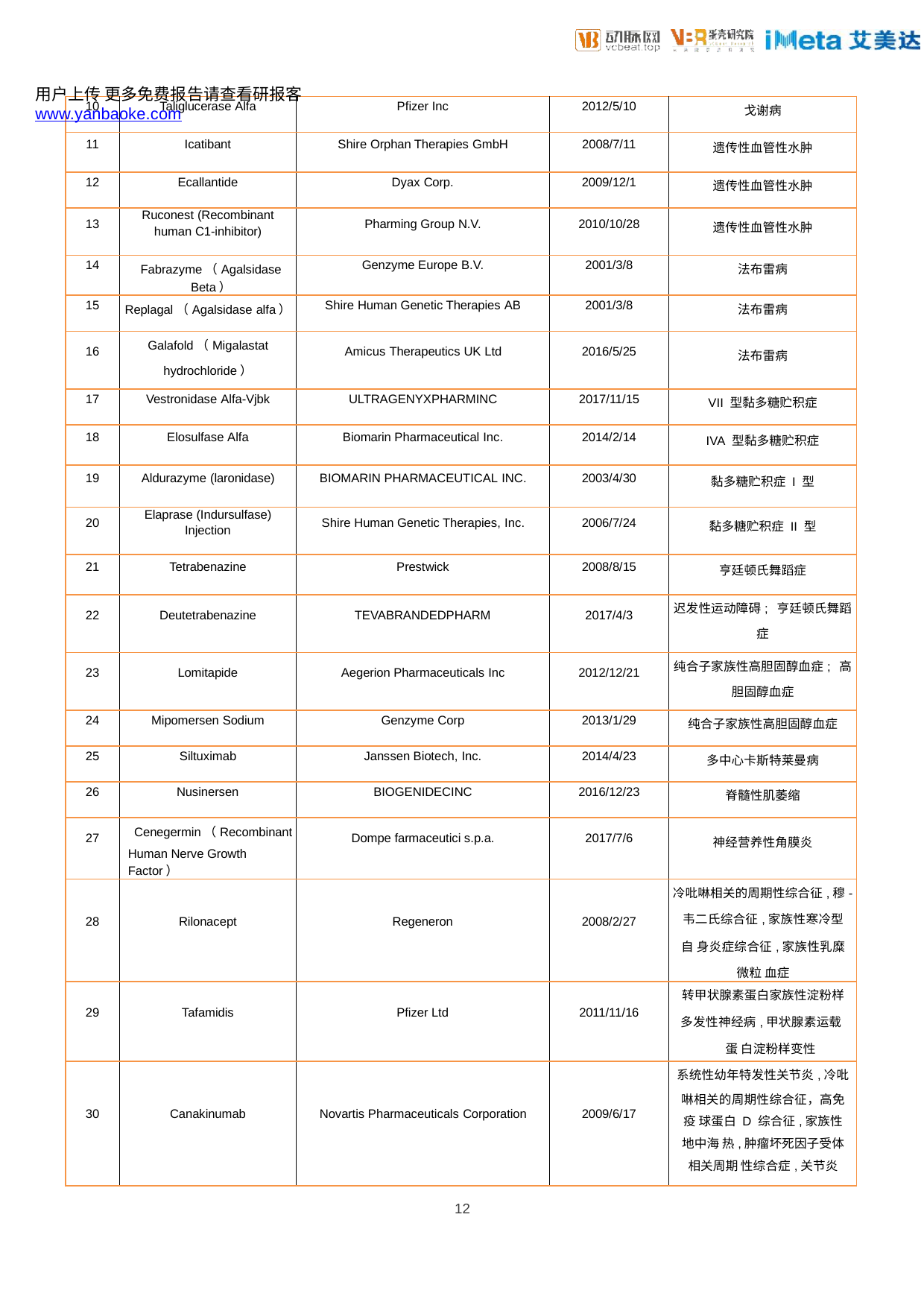

用户上传 更多免费报告请查看研报客 www.yanbaoke.com
| 10 | Taliglucerase Alfa | Pfizer Inc | 2012/5/10 | 戈谢病 |
| --- | --- | --- | --- | --- |
| 11 | Icatibant | Shire Orphan Therapies GmbH | 2008/7/11 | 遗传性血管性水肿 |
| 12 | Ecallantide | Dyax Corp. | 2009/12/1 | 遗传性血管性水肿 |
| 13 | Ruconest (Recombinant human C1-inhibitor) | Pharming Group N.V. | 2010/10/28 | 遗传性血管性水肿 |
| 14 | Fabrazyme（Agalsidase Beta） | Genzyme Europe B.V. | 2001/3/8 | 法布雷病 |
| 15 | Replagal（Agalsidase alfa） | Shire Human Genetic Therapies AB | 2001/3/8 | 法布雷病 |
| 16 | Galafold（Migalastat hydrochloride） | Amicus Therapeutics UK Ltd | 2016/5/25 | 法布雷病 |
| 17 | Vestronidase Alfa-Vjbk | ULTRAGENYXPHARMINC | 2017/11/15 | VII 型黏多糖贮积症 |
| 18 | Elosulfase Alfa | Biomarin Pharmaceutical Inc. | 2014/2/14 | IVA 型黏多糖贮积症 |
| 19 | Aldurazyme (laronidase) | BIOMARIN PHARMACEUTICAL INC. | 2003/4/30 | 黏多糖贮积症 I 型 |
| 20 | Elaprase (Indursulfase) Injection | Shire Human Genetic Therapies, Inc. | 2006/7/24 | 黏多糖贮积症 II 型 |
| 21 | Tetrabenazine | Prestwick | 2008/8/15 | 亨廷顿氏舞蹈症 |
| 22 | Deutetrabenazine | TEVABRANDEDPHARM | 2017/4/3 | 迟发性运动障碍; 亨廷顿氏舞蹈 症 |
| 23 | Lomitapide | Aegerion Pharmaceuticals Inc | 2012/12/21 | 纯合子家族性高胆固醇血症; 高 胆固醇血症 |
| 24 | Mipomersen Sodium | Genzyme Corp | 2013/1/29 | 纯合子家族性高胆固醇血症 |
| 25 | Siltuximab | Janssen Biotech, Inc. | 2014/4/23 | 多中心卡斯特莱曼病 |
| 26 | Nusinersen | BIOGENIDECINC | 2016/12/23 | 脊髓性肌萎缩 |
| 27 | Cenegermin（Recombinant Human Nerve Growth Factor） | Dompe farmaceutici s.p.a. | 2017/7/6 | 神经营养性角膜炎 |
| 28 | Rilonacept | Regeneron | 2008/2/27 | 冷吡啉相关的周期性综合征,穆- 韦二氏综合征,家族性寒冷型自 身炎症综合征,家族性乳糜微粒 血症 |
| 29 | Tafamidis | Pfizer Ltd | 2011/11/16 | 转甲状腺素蛋白家族性淀粉样 多发性神经病,甲状腺素运载蛋 白淀粉样变性 |
| 30 | Canakinumab | Novartis Pharmaceuticals Corporation | 2009/6/17 | 系统性幼年特发性关节炎,冷吡 啉相关的周期性综合征，高免疫 球蛋白 D 综合征,家族性地中海 热,肿瘤坏死因子受体相关周期 性综合症,关节炎 |
12